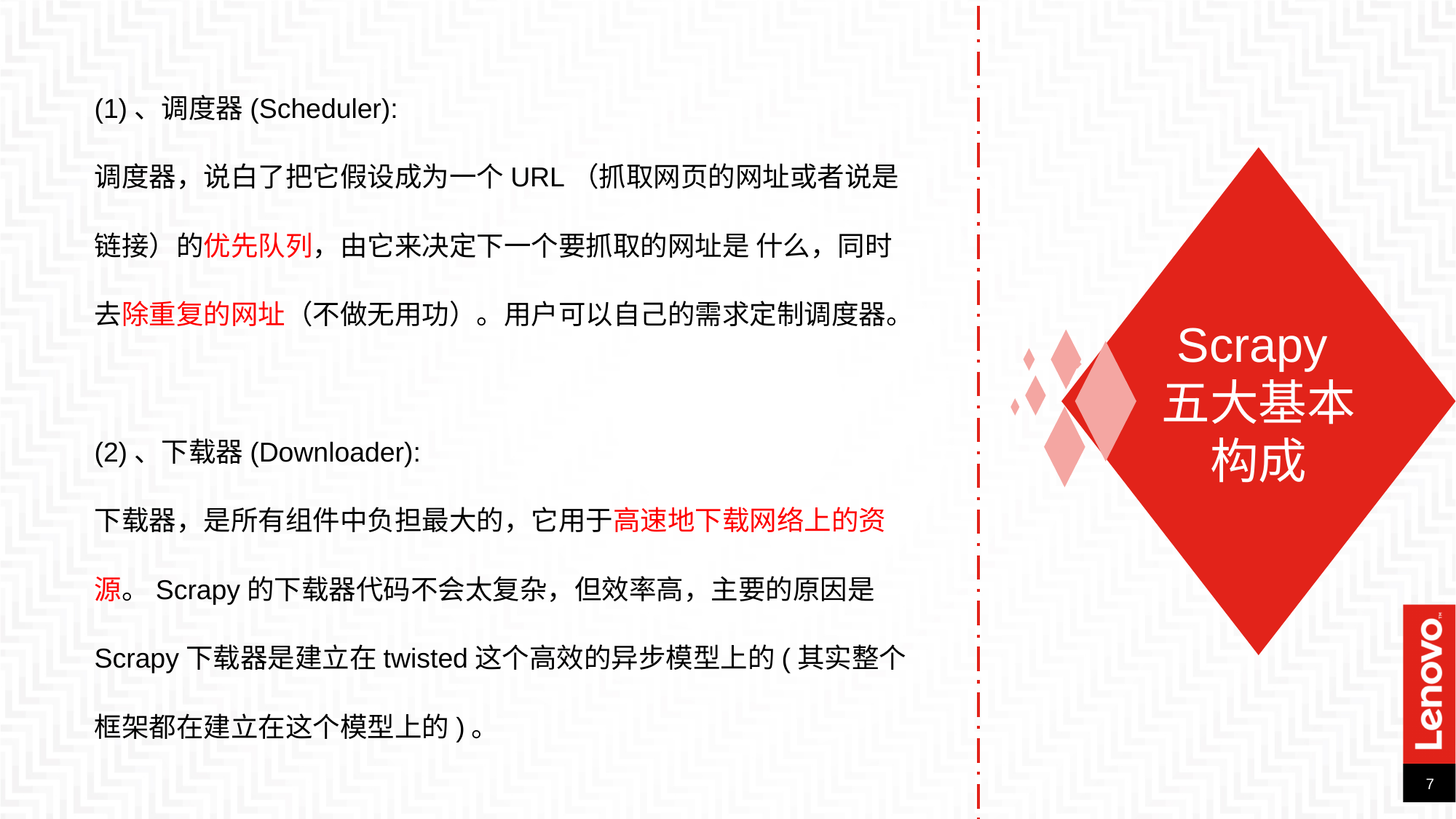

(1)、调度器(Scheduler):
调度器，说白了把它假设成为一个URL（抓取网页的网址或者说是链接）的优先队列，由它来决定下一个要抓取的网址是 什么，同时去除重复的网址（不做无用功）。用户可以自己的需求定制调度器。

(2)、下载器(Downloader):
下载器，是所有组件中负担最大的，它用于高速地下载网络上的资源。Scrapy的下载器代码不会太复杂，但效率高，主要的原因是Scrapy下载器是建立在twisted这个高效的异步模型上的(其实整个框架都在建立在这个模型上的)。
Scrapy五大基本构成

重写控件